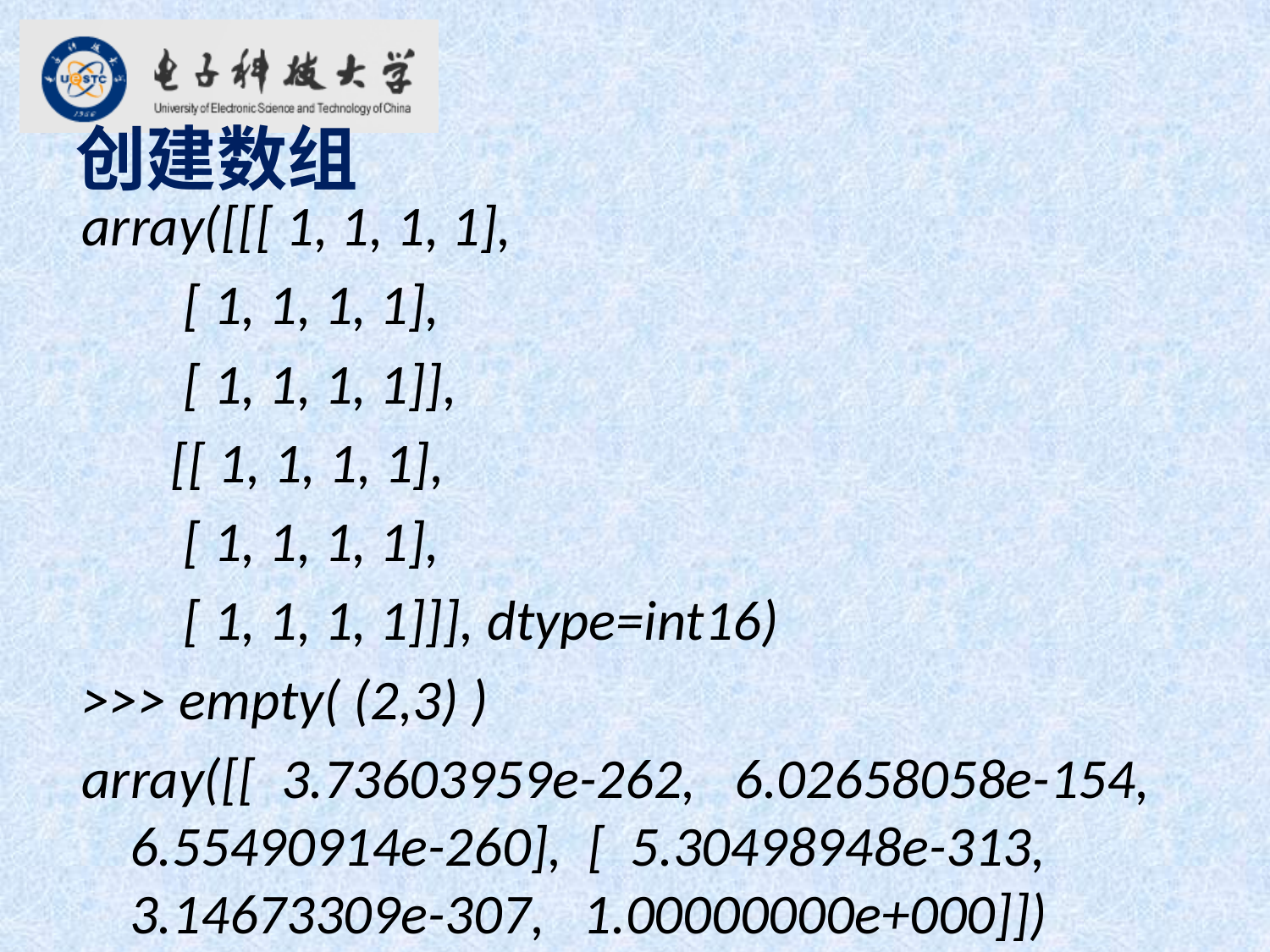

创建数组
array([[[ 1, 1, 1, 1],
        [ 1, 1, 1, 1],
        [ 1, 1, 1, 1]],
       [[ 1, 1, 1, 1],
        [ 1, 1, 1, 1],
        [ 1, 1, 1, 1]]], dtype=int16)
>>> empty( (2,3) )
array([[  3.73603959e-262,   6.02658058e-154,   6.55490914e-260],  [  5.30498948e-313,   3.14673309e-307,   1.00000000e+000]])